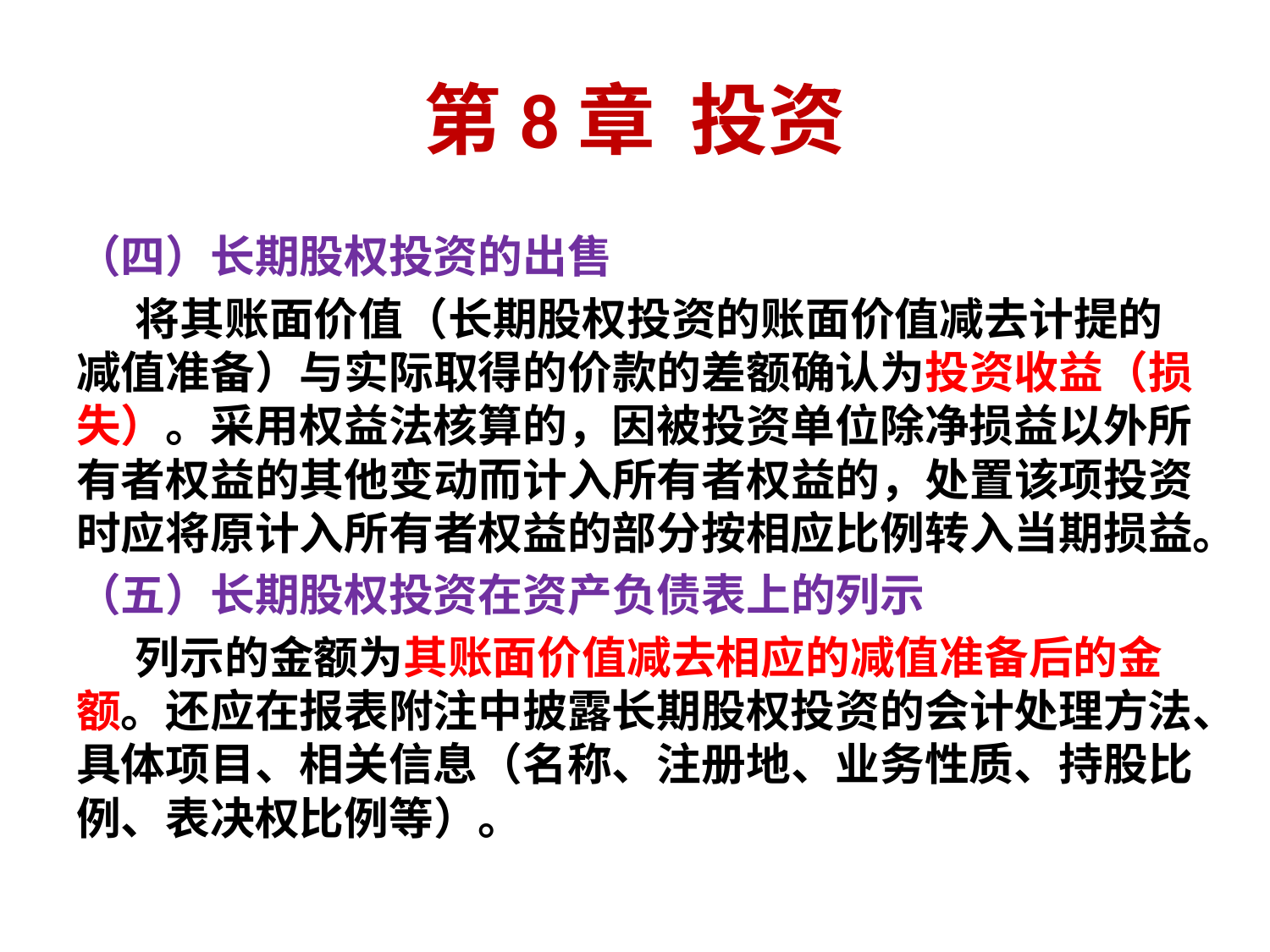

# 第8章  投资
（四）长期股权投资的出售
     将其账面价值（长期股权投资的账面价值减去计提的减值准备）与实际取得的价款的差额确认为投资收益（损失）。采用权益法核算的，因被投资单位除净损益以外所有者权益的其他变动而计入所有者权益的，处置该项投资时应将原计入所有者权益的部分按相应比例转入当期损益。
（五）长期股权投资在资产负债表上的列示
     列示的金额为其账面价值减去相应的减值准备后的金额。还应在报表附注中披露长期股权投资的会计处理方法、具体项目、相关信息（名称、注册地、业务性质、持股比例、表决权比例等）。